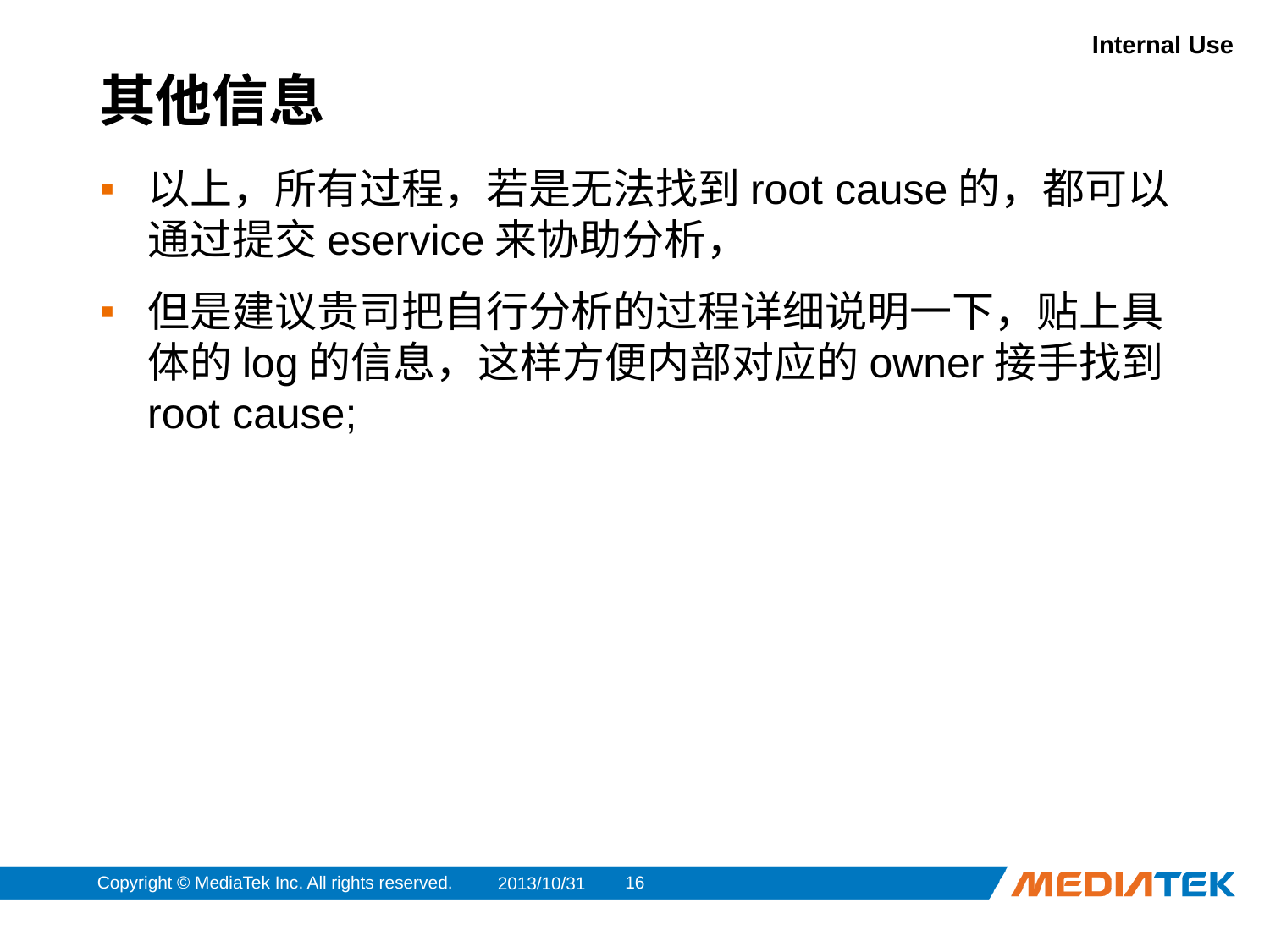

# 其他信息
以上，所有过程，若是无法找到root cause的，都可以通过提交eservice来协助分析，
但是建议贵司把自行分析的过程详细说明一下，贴上具体的log的信息，这样方便内部对应的owner接手找到root cause;
Copyright © MediaTek Inc. All rights reserved.
16
2013/10/31